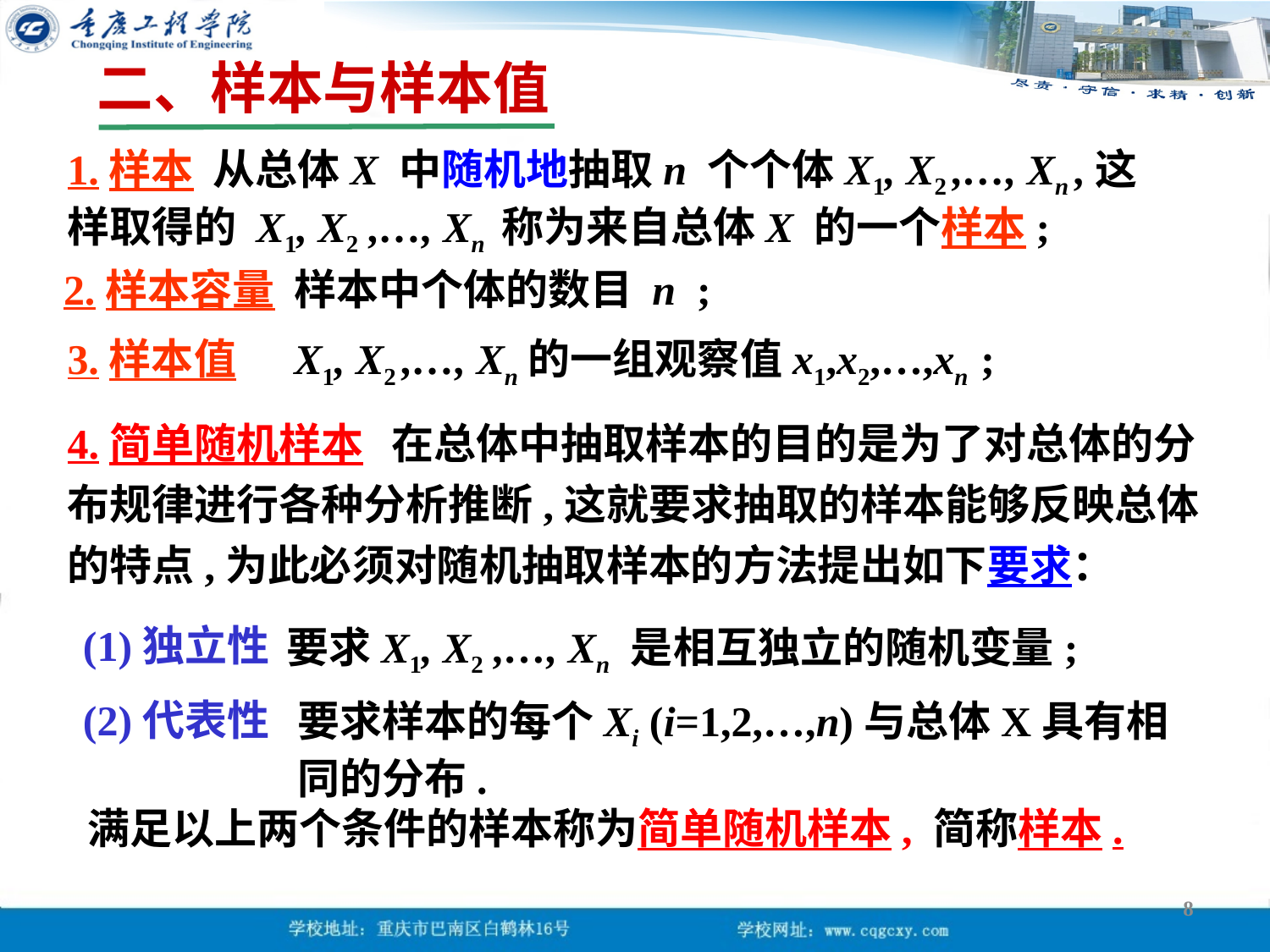

二、样本与样本值

1.样本  从总体X 中随机地抽取n 个个体X1, X2 ,…, Xn ,这样取得的 X1, X2 ,…, Xn 称为来自总体X 的一个样本;
2.样本容量  样本中个体的数目 n  ;
3.样本值     X1, X2 ,…, Xn的一组观察值x1,x2,…,xn  ;
4.简单随机样本   在总体中抽取样本的目的是为了对总体的分布规律进行各种分析推断,这就要求抽取的样本能够反映总体的特点,为此必须对随机抽取样本的方法提出如下要求：
(1)独立性
要求X1, X2 ,…, Xn 是相互独立的随机变量;
(2)代表性
要求样本的每个Xi (i=1,2,…,n)与总体X具有相同的分布.
满足以上两个条件的样本称为简单随机样本, 简称样本.
8